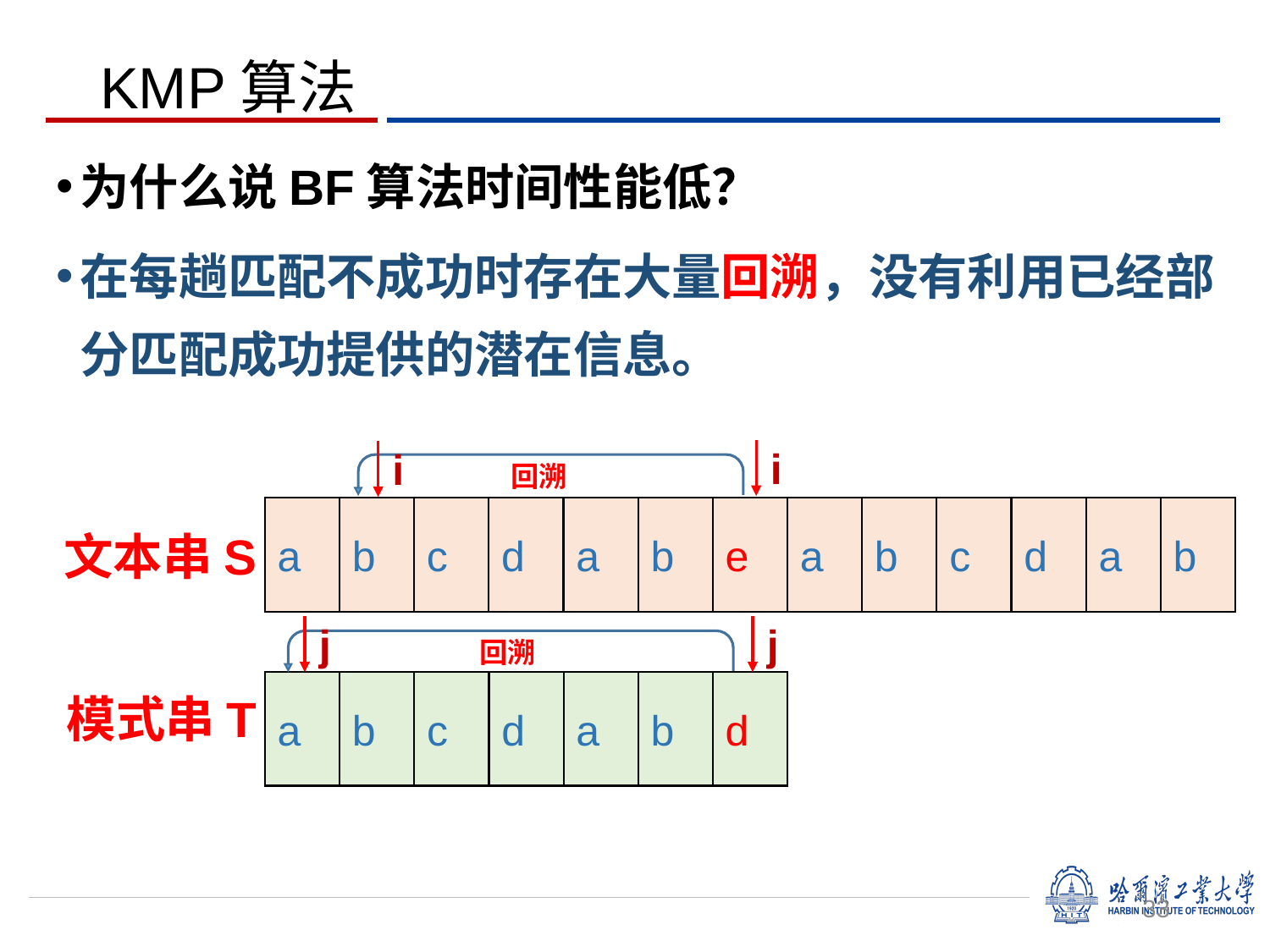

# KMP算法
为什么说BF算法时间性能低？
在每趟匹配不成功时存在大量回溯，没有利用已经部分匹配成功提供的潜在信息。

i
i
回溯

a
b
c
d
a
b
e
a
b
c
d
a
b
文本串S
a
b
c
d
a
b
d
模式串T
j
j
回溯

33